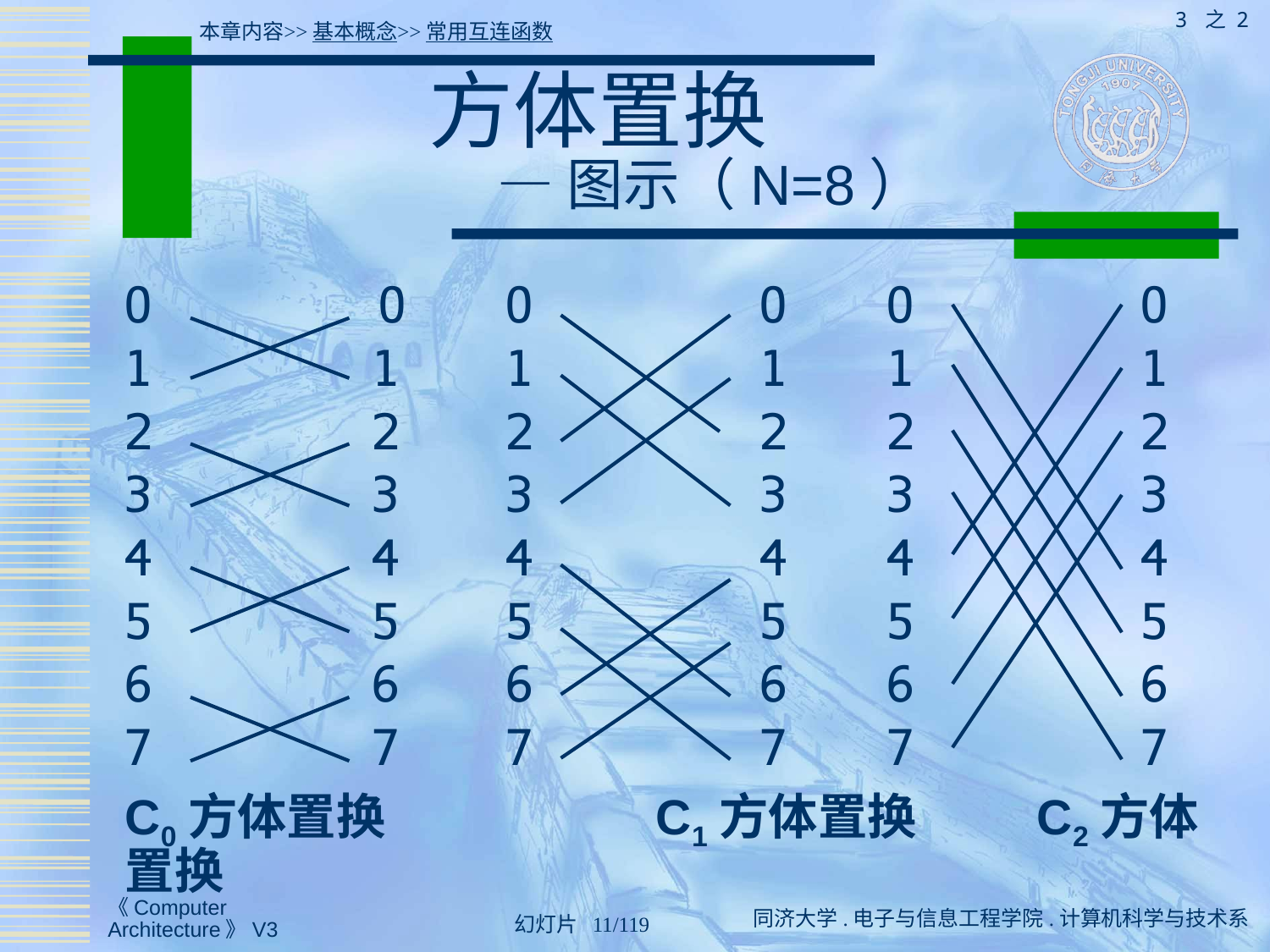

3 之 2
本章内容>>基本概念>>常用互连函数
# 方体置换 — 图示（N=8）
0		0	0		0	0		0
1               1	1		1	1		1
2               2	2		2	2		2
3               3	3		3	3		3
4               4	4		4	4		4
5               5	5		5	5		5
6               6	6		6	6		6
7               7	7		7	7		7
C0方体置换		 C1方体置换	 C2方体置换